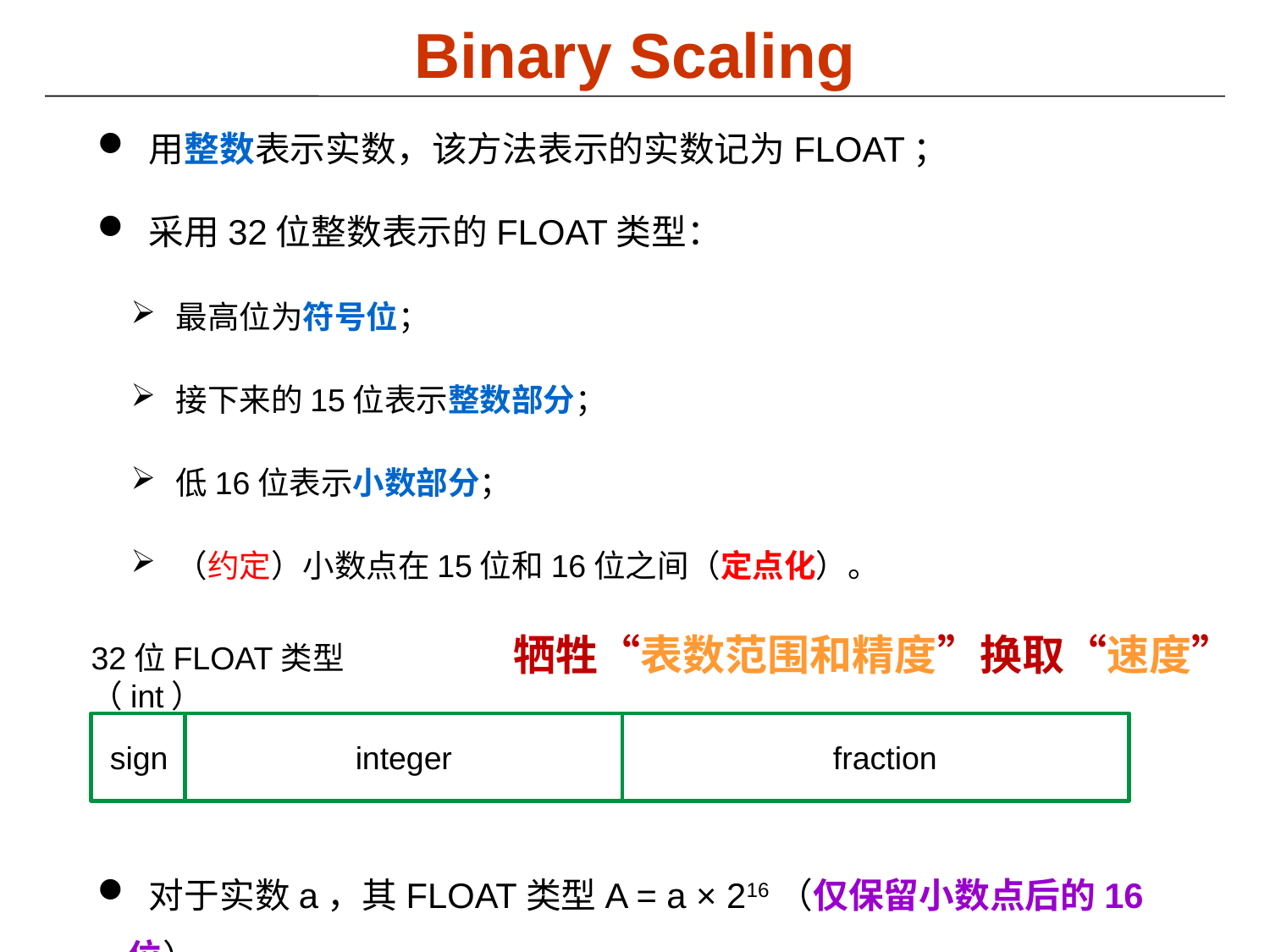

# Binary Scaling
 用整数表示实数，该方法表示的实数记为FLOAT；
 采用32位整数表示的FLOAT类型：
 最高位为符号位；
 接下来的15位表示整数部分；
 低16位表示小数部分；
 （约定）小数点在15位和16位之间（定点化）。

 对于实数a，其FLOAT类型A = a × 216（仅保留小数点后的16位）
牺牲“表数范围和精度”换取“速度”
32位FLOAT类型（int）

sign
integer
fraction